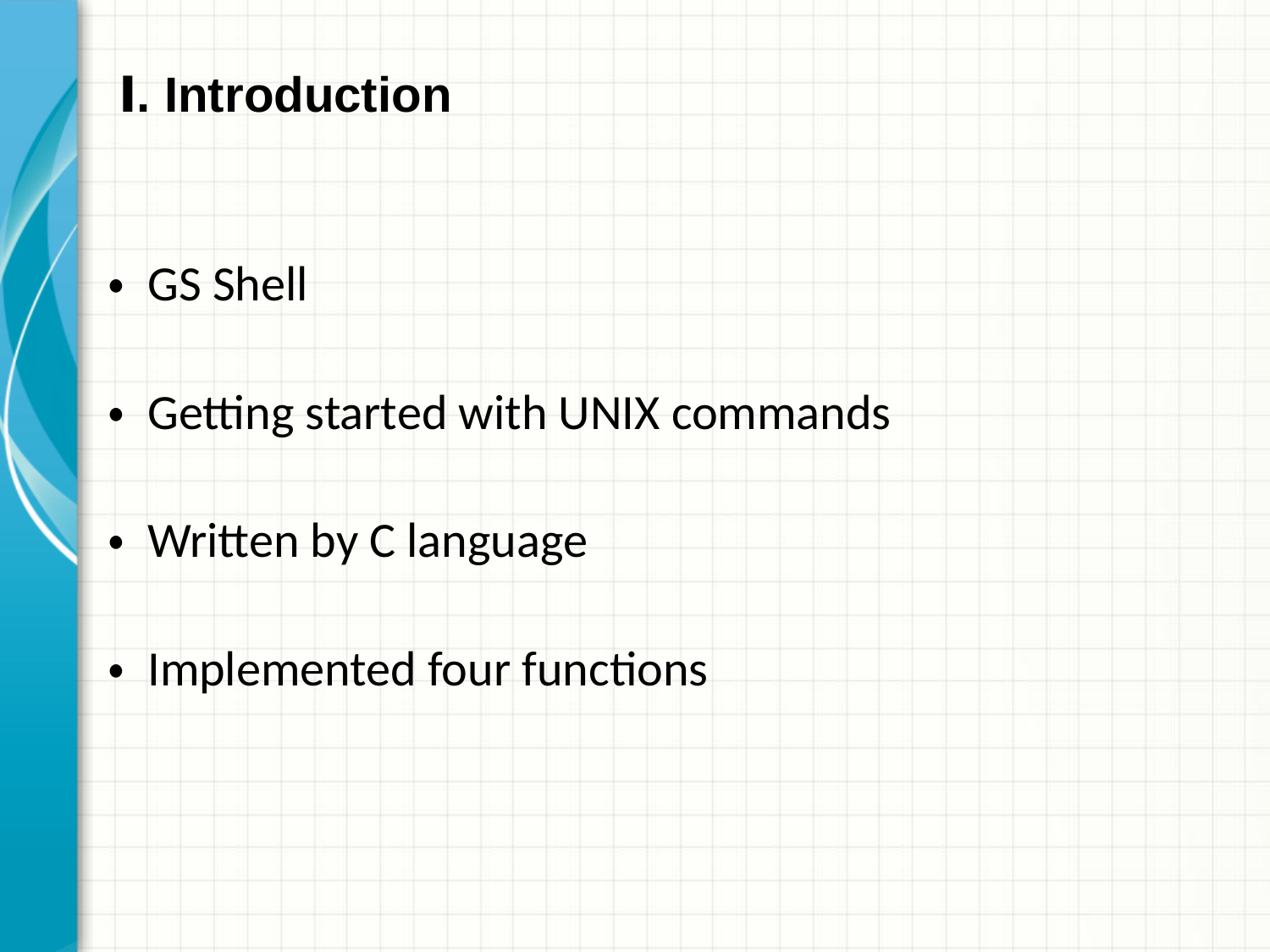

# Ⅰ. Introduction
・ GS Shell
・ Getting started with UNIX commands
・ Written by C language
・ Implemented four functions